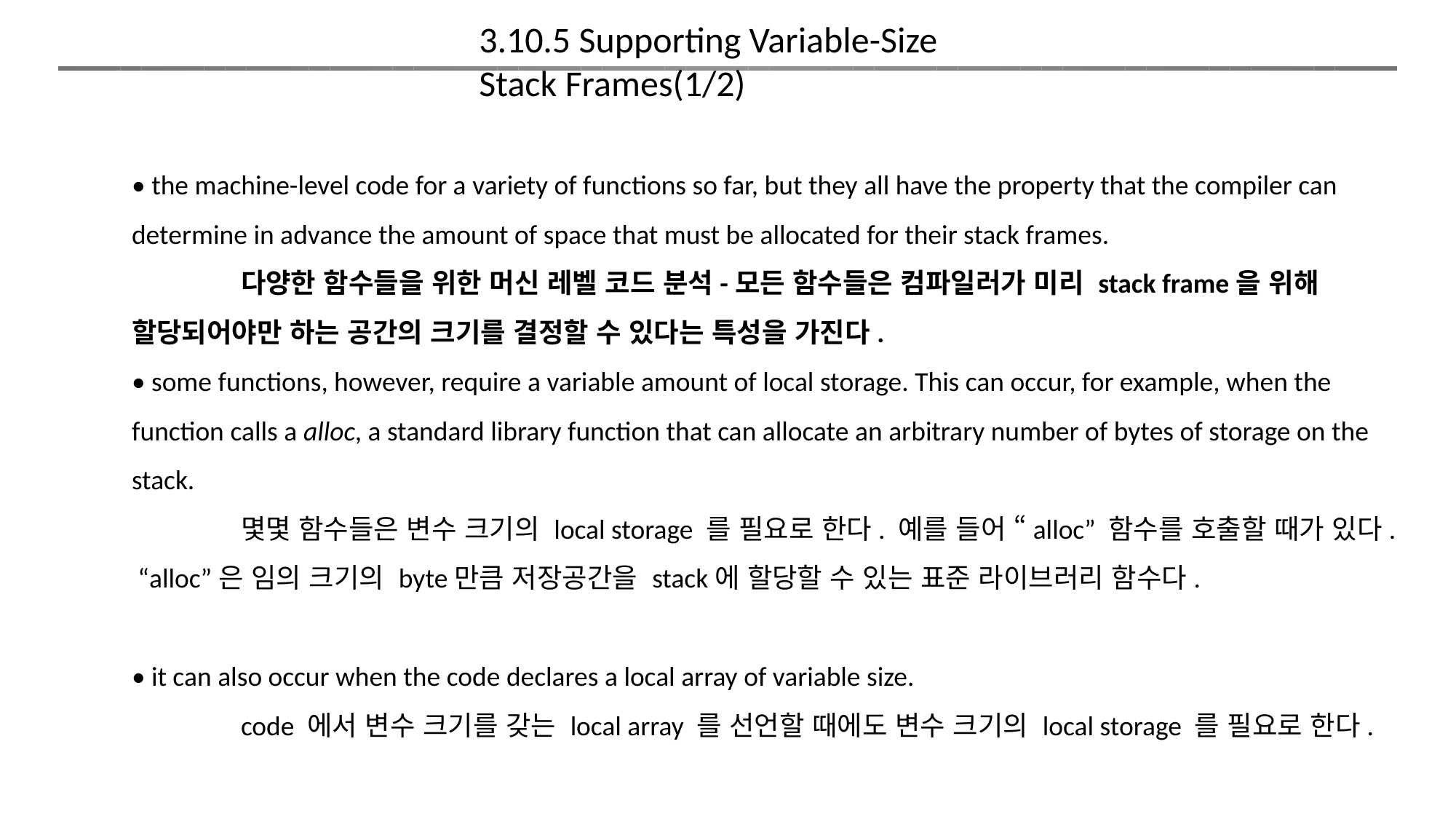

3.10.5 Supporting Variable-Size Stack Frames(1/2)

• the machine-level code for a variety of functions so far, but they all have the property that the compiler can determine in advance the amount of space that must be allocated for their stack frames.
	다양한 함수들을 위한 머신 레벨 코드 분석-모든 함수들은 컴파일러가 미리 stack frame을 위해 할당되어야만 하는 공간의 크기를 결정할 수 있다는 특성을 가진다.
• some functions, however, require a variable amount of local storage. This can occur, for example, when the function calls a alloc, a standard library function that can allocate an arbitrary number of bytes of storage on the stack.
	몇몇 함수들은 변수 크기의 local storage 를 필요로 한다. 예를 들어 “alloc” 함수를 호출할 때가 있다.  “alloc”은 임의 크기의 byte만큼 저장공간을 stack에 할당할 수 있는 표준 라이브러리 함수다.

• it can also occur when the code declares a local array of variable size.
	code 에서 변수 크기를 갖는 local array 를 선언할 때에도 변수 크기의 local storage 를 필요로 한다.